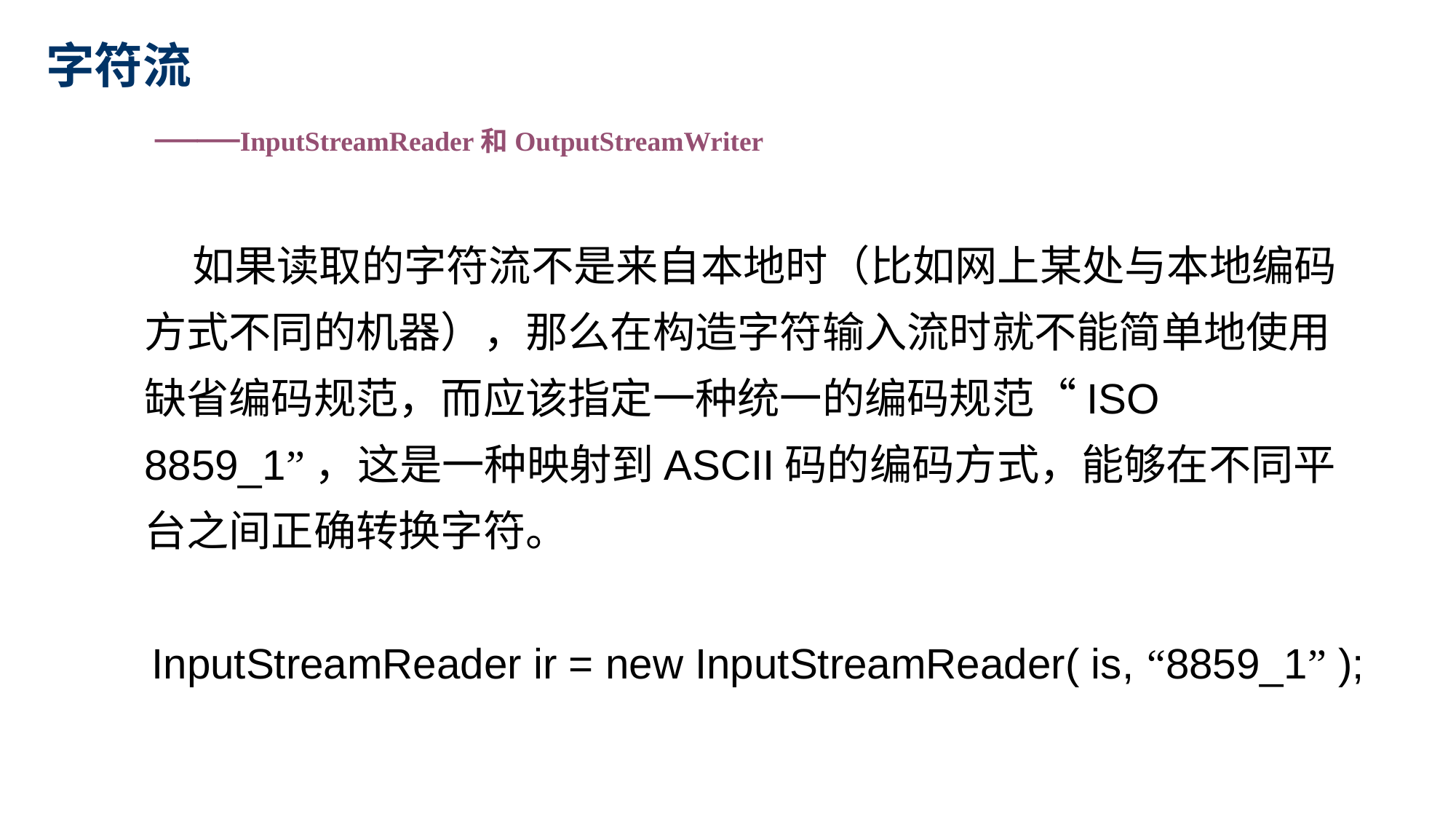

字符流
	——InputStreamReader和OutputStreamWriter
    如果读取的字符流不是来自本地时（比如网上某处与本地编码方式不同的机器），那么在构造字符输入流时就不能简单地使用缺省编码规范，而应该指定一种统一的编码规范“ISO 8859_1”，这是一种映射到ASCII码的编码方式，能够在不同平台之间正确转换字符。

InputStreamReader ir = new InputStreamReader( is, “8859_1” );